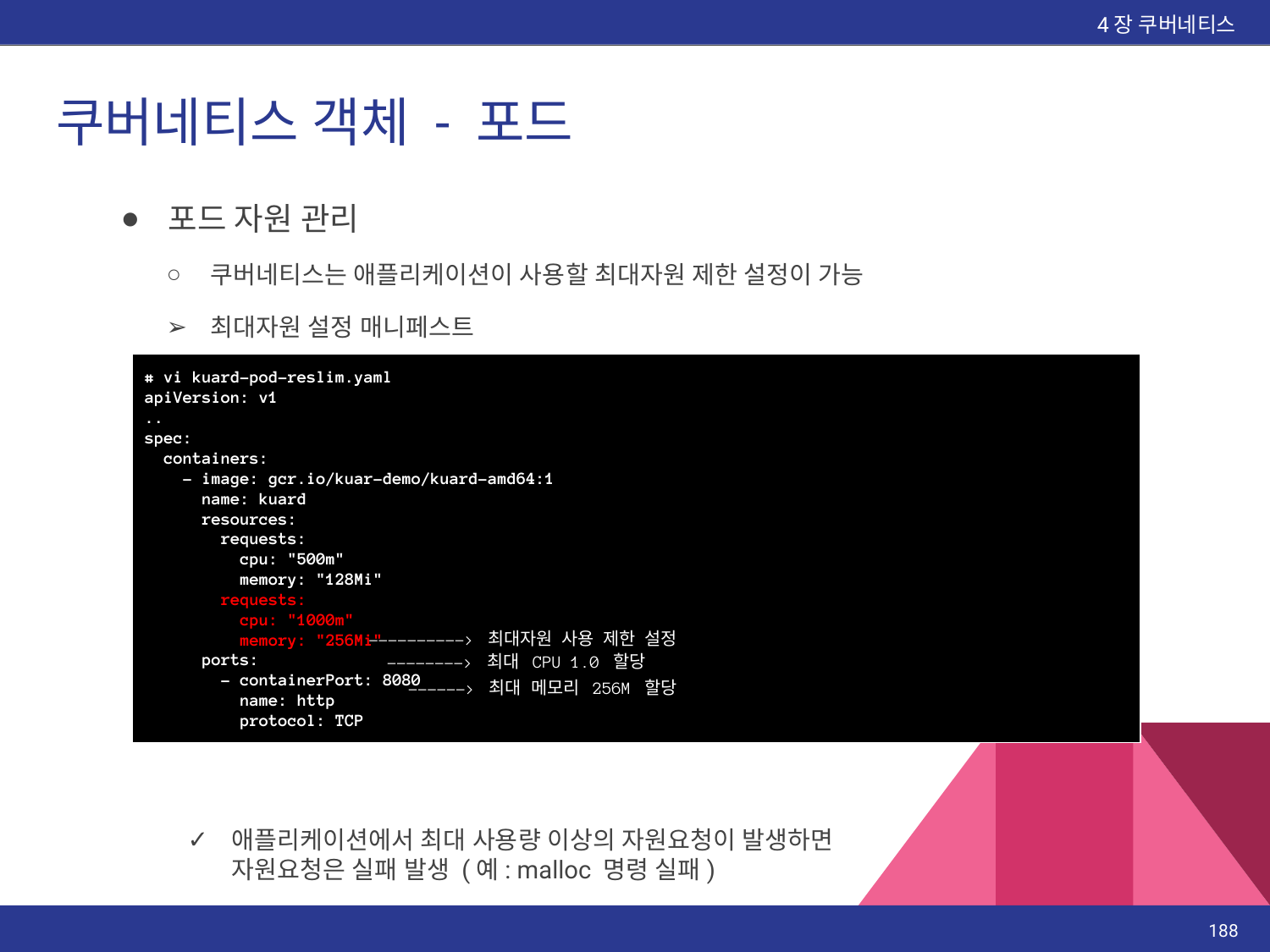

4장 쿠버네티스

# 쿠버네티스 객체 - 포드
포드 자원 관리
쿠버네티스는 애플리케이션이 사용할 최대자원 제한 설정이 가능
최대자원 설정 매니페스트
| # vi kuard-pod-reslim.yaml apiVersion: v1 .. spec: containers: - image: gcr.io/kuar-demo/kuard-amd64:1 name: kuard resources: requests: cpu: "500m" memory: "128Mi" requests: cpu: "1000m" memory: "256Mi" ports: - containerPort: 8080 name: http protocol: TCP |
| --- |
----------> 최대자원 사용 제한 설정
--------> 최대 CPU 1.0 할당
------> 최대 메모리 256M 할당
애플리케이션에서 최대 사용량 이상의 자원요청이 발생하면
자원요청은 실패 발생 (예: malloc 명령 실패)
188